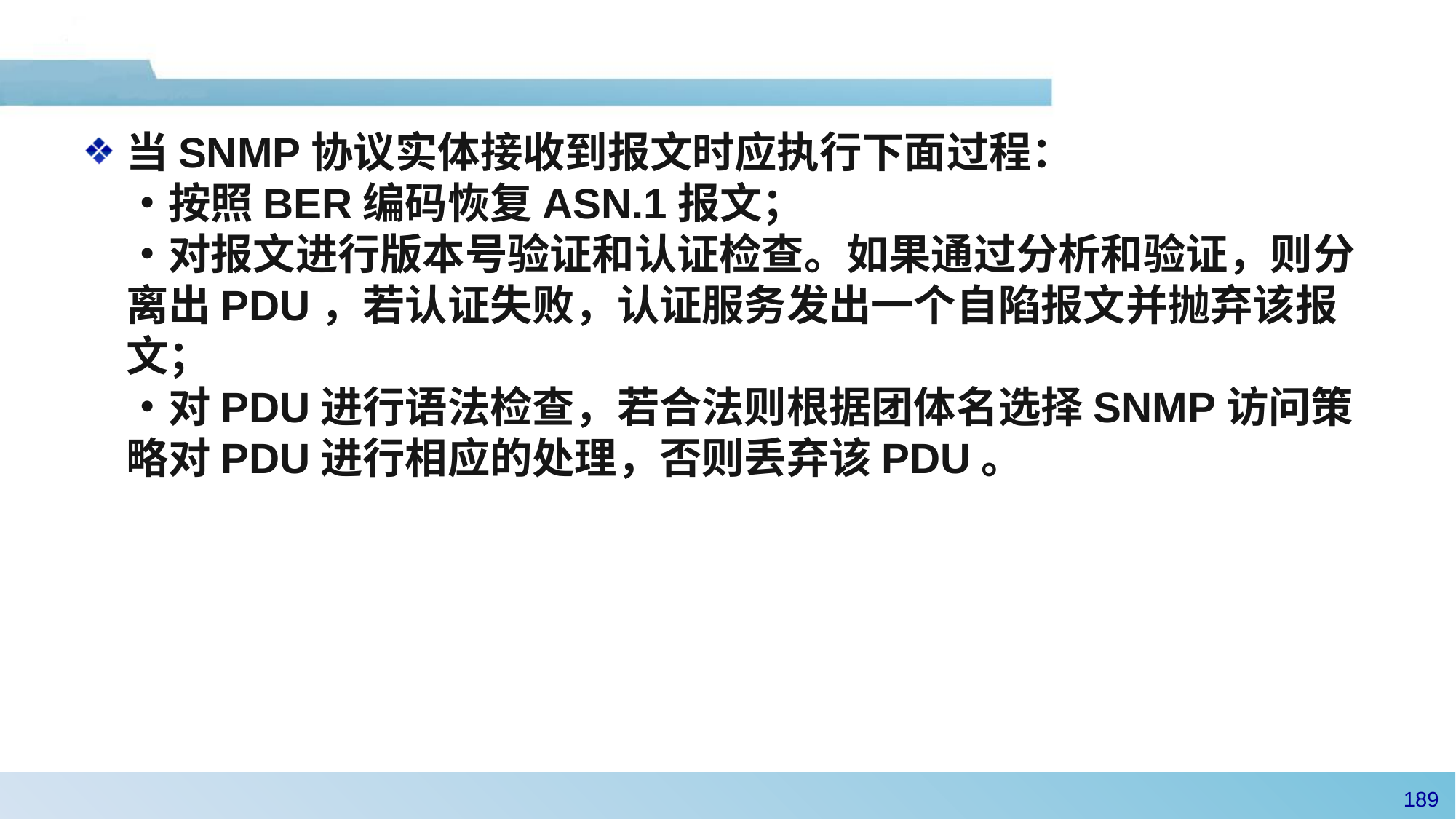

当SNMP协议实体接收到报文时应执行下面过程：
•按照BER编码恢复ASN.1报文；
•对报文进行版本号验证和认证检查。如果通过分析和验证，则分离出PDU，若认证失败，认证服务发出一个自陷报文并抛弃该报文；
•对PDU进行语法检查，若合法则根据团体名选择SNMP访问策略对PDU进行相应的处理，否则丢弃该PDU。

189